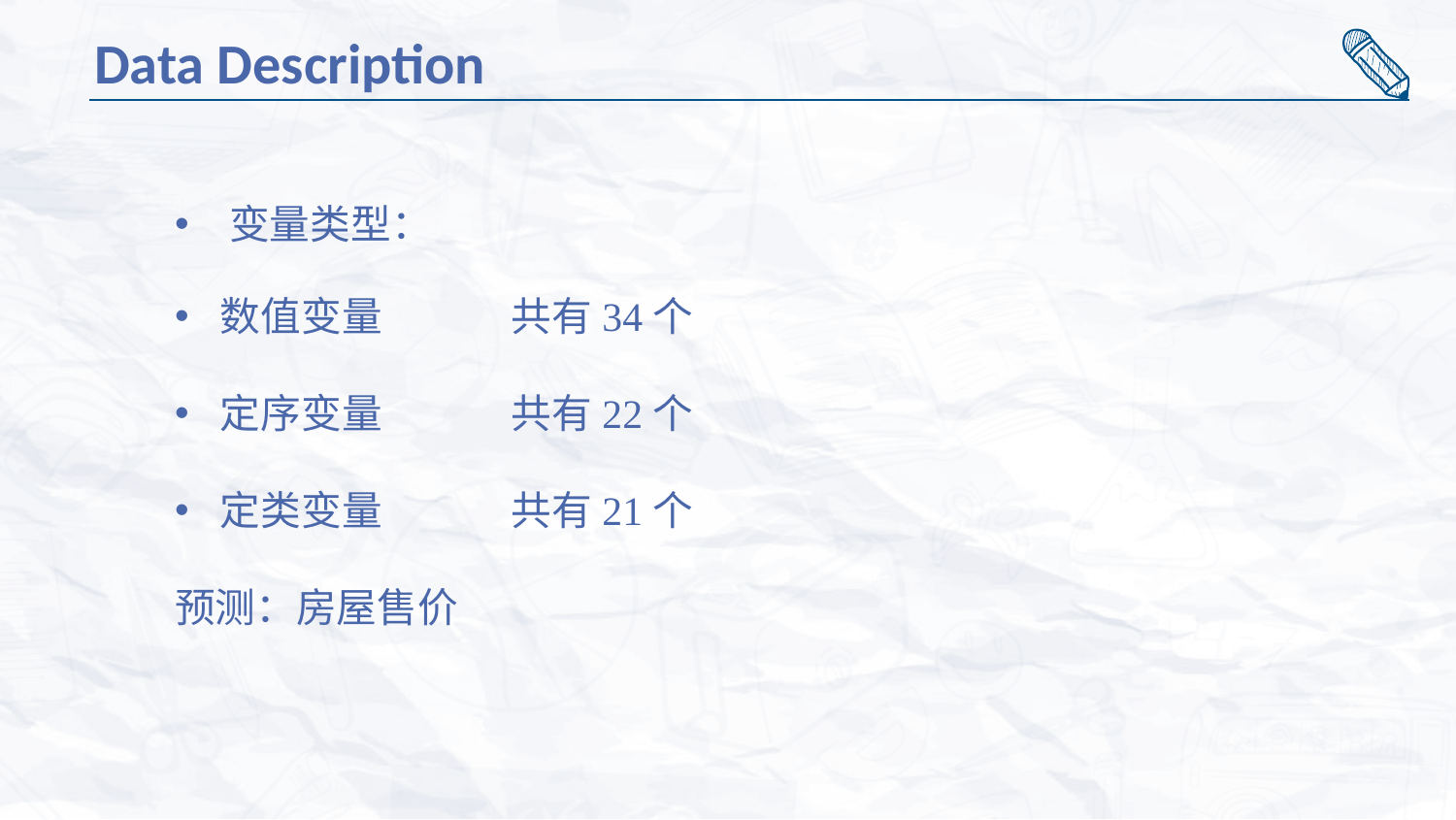

Data Description
变量类型：

数值变量	共有34个

定序变量	共有22个

定类变量	共有21个

预测：房屋售价